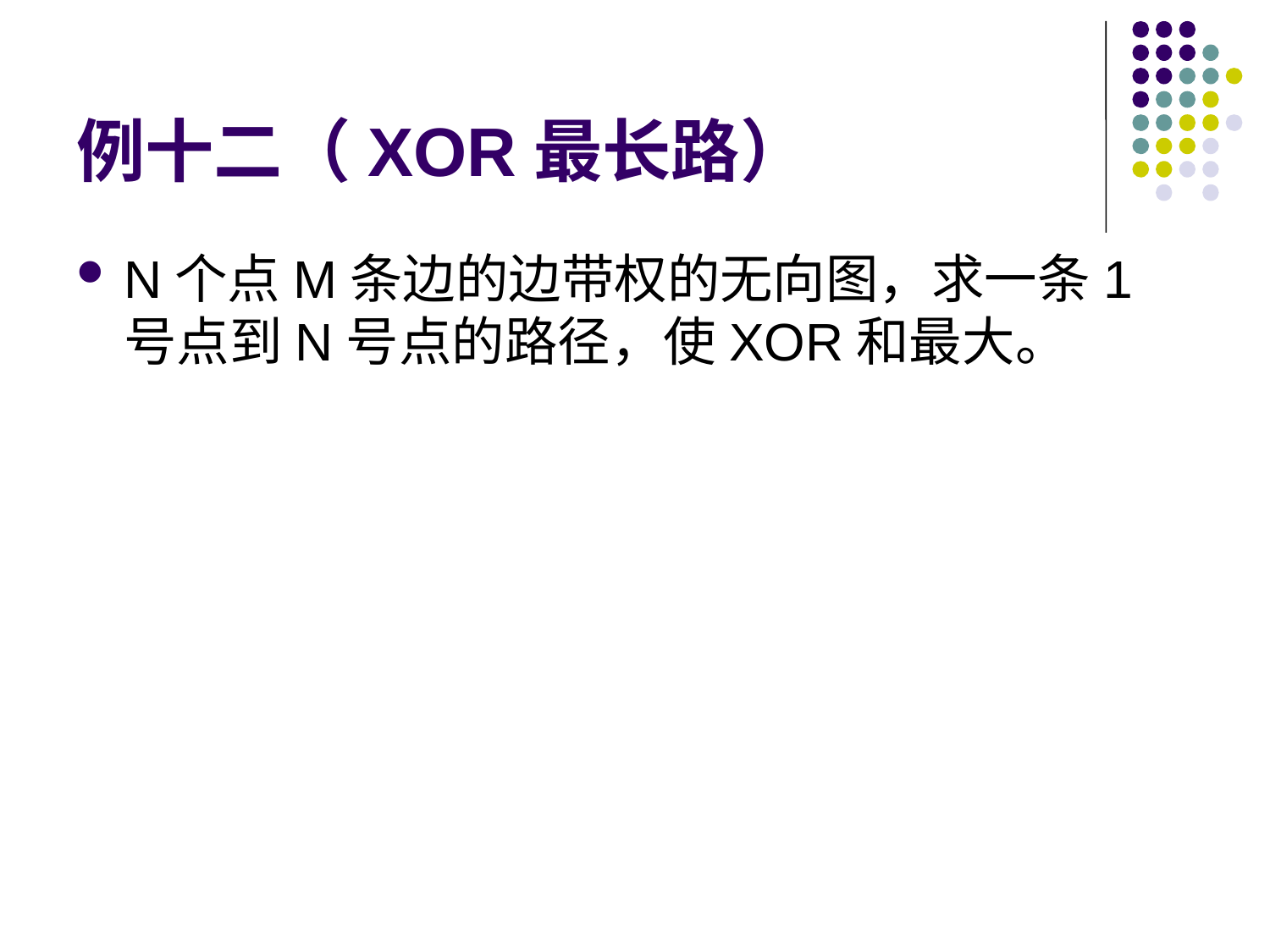

# 例十二（XOR最长路）
N个点M条边的边带权的无向图，求一条1号点到N号点的路径，使XOR和最大。